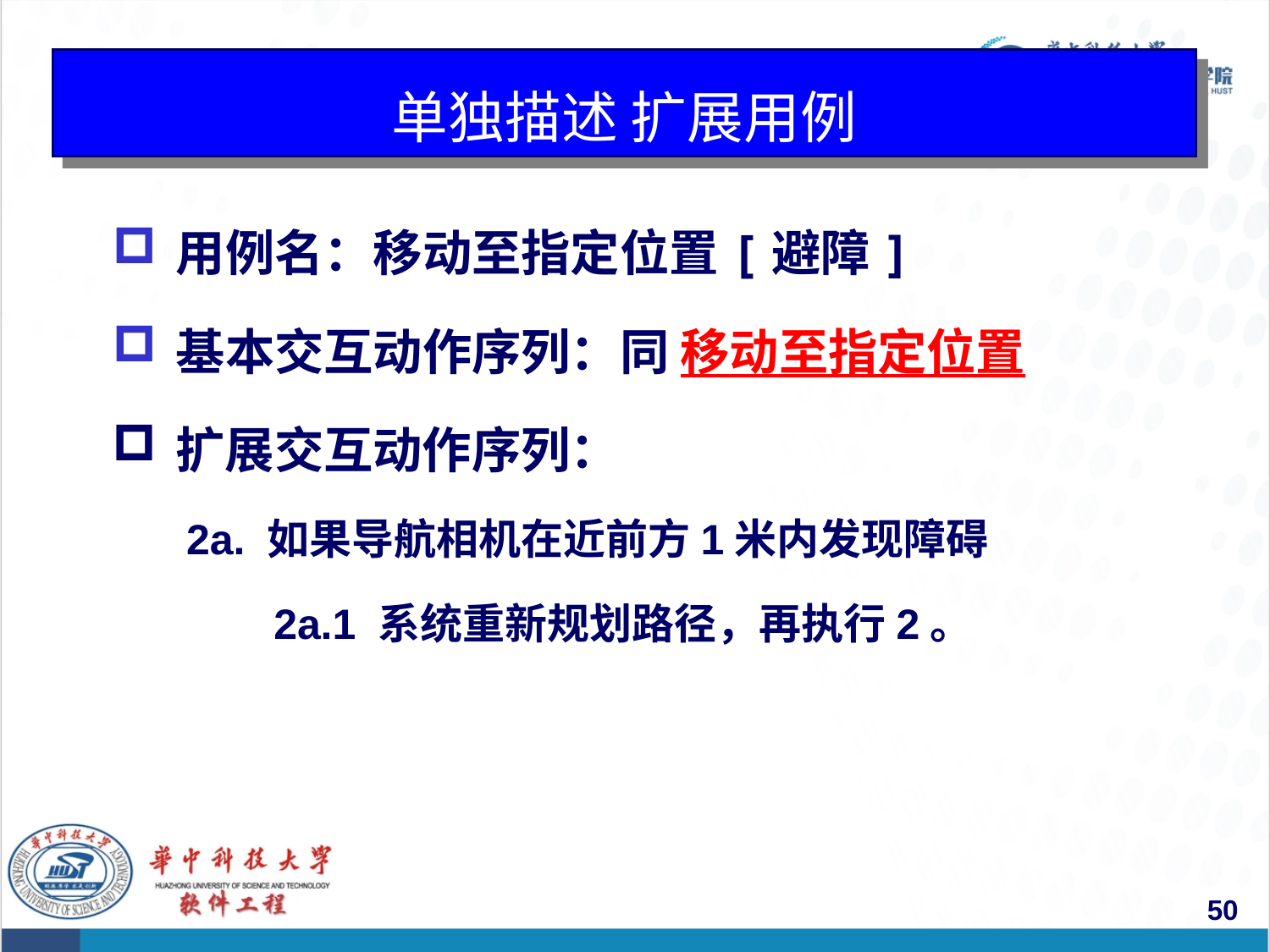

# 单独描述 扩展用例
用例名：移动至指定位置[避障]
基本交互动作序列：同 移动至指定位置
扩展交互动作序列：
2a. 如果导航相机在近前方1米内发现障碍
2a.1 系统重新规划路径，再执行2。
50